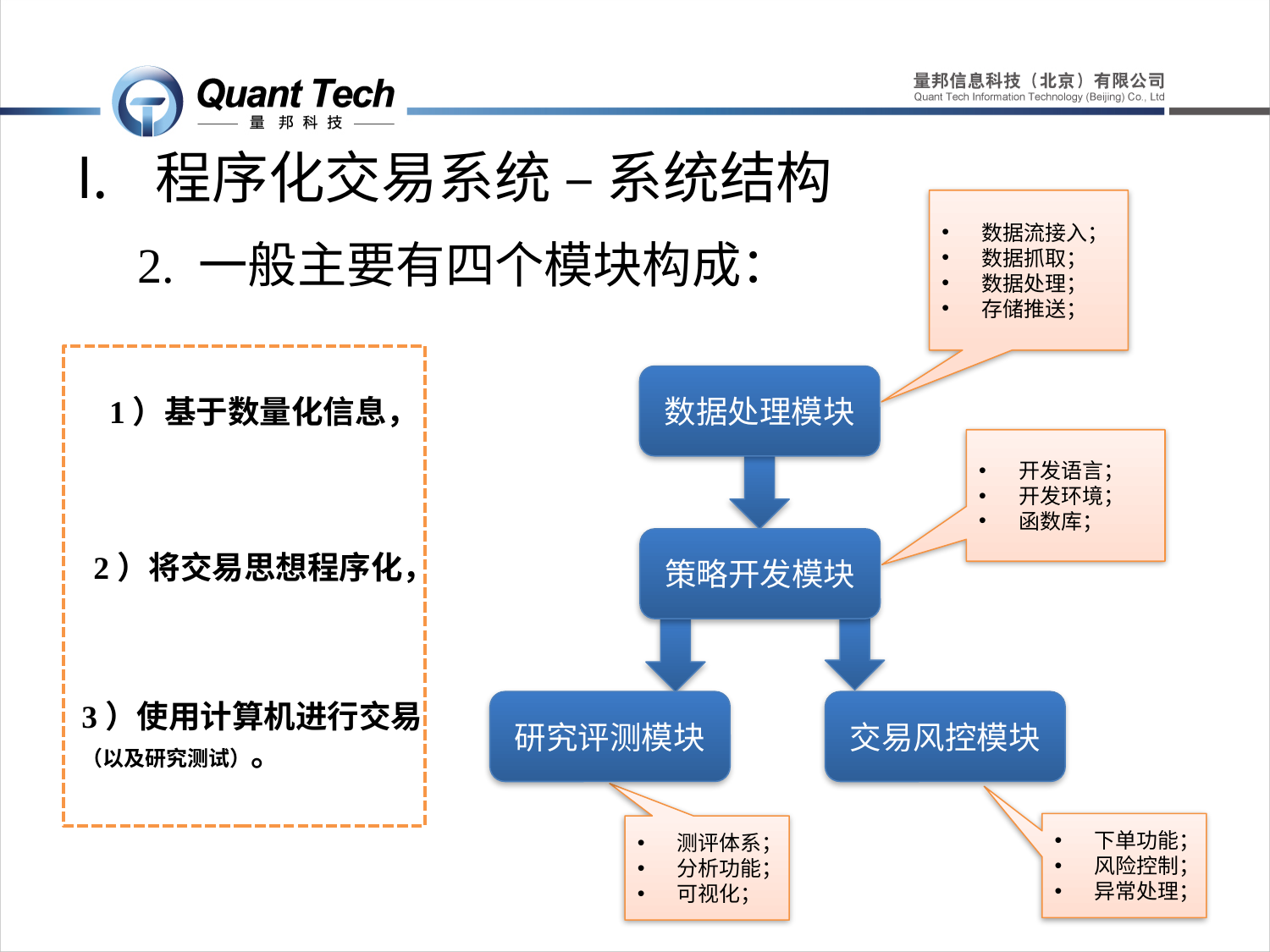

# 程序化交易系统 – 系统结构
数据流接入；
数据抓取；
数据处理；
存储推送；
2. 一般主要有四个模块构成：

数据处理模块
1）基于数量化信息，
开发语言；
开发环境；
函数库；

策略开发模块
2）将交易思想程序化，

3）使用计算机进行交易
（以及研究测试）。
研究评测模块
交易风控模块
下单功能；
风险控制；
异常处理；
测评体系；
分析功能；
可视化；